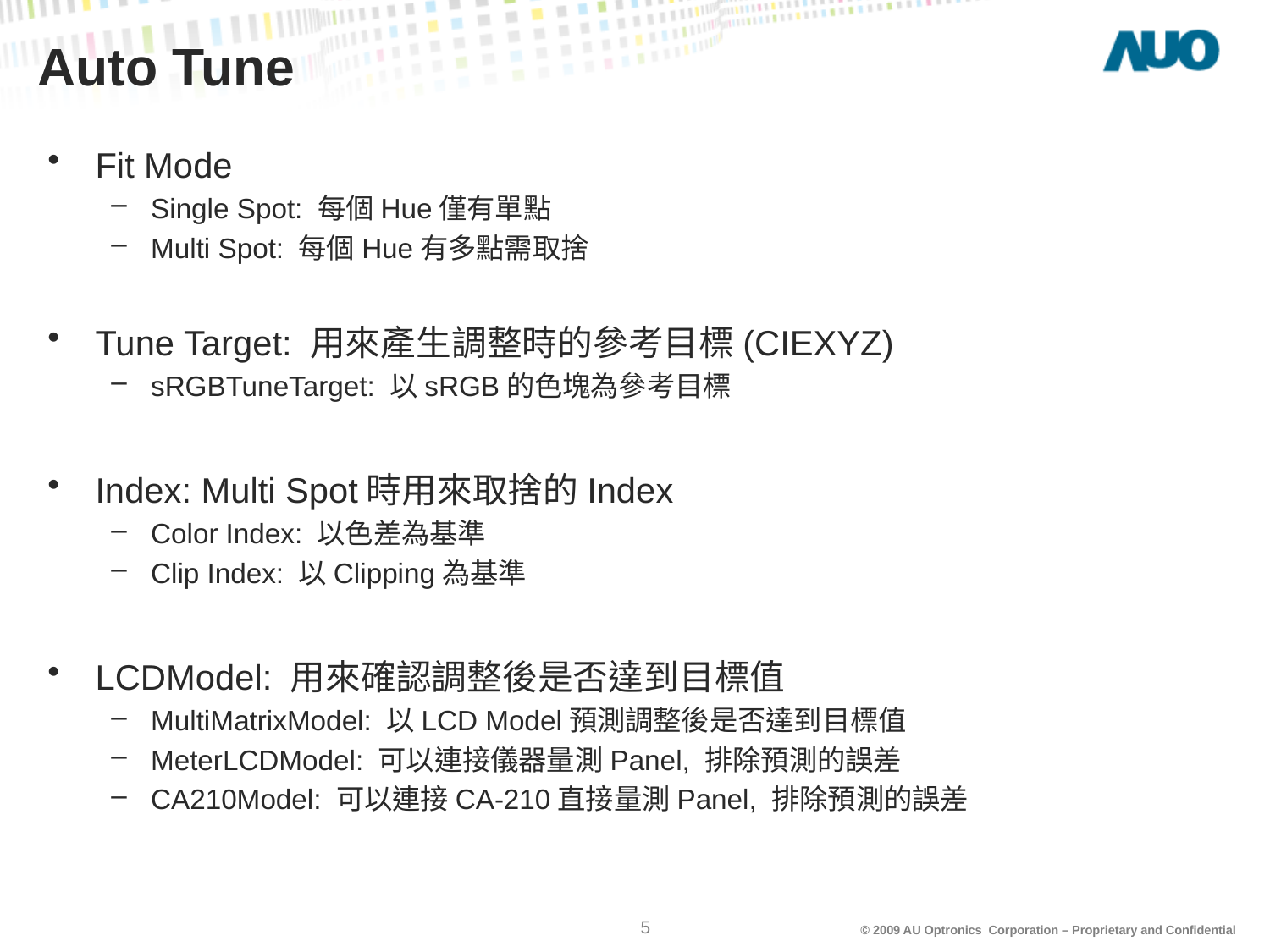

# Auto Tune
Fit Mode
Single Spot: 每個Hue僅有單點
Multi Spot: 每個Hue有多點需取捨

Tune Target: 用來產生調整時的參考目標(CIEXYZ)
sRGBTuneTarget: 以sRGB的色塊為參考目標

Index: Multi Spot時用來取捨的Index
Color Index: 以色差為基準
Clip Index: 以Clipping為基準

LCDModel: 用來確認調整後是否達到目標值
MultiMatrixModel: 以LCD Model預測調整後是否達到目標值
MeterLCDModel: 可以連接儀器量測Panel, 排除預測的誤差
CA210Model: 可以連接CA-210直接量測Panel, 排除預測的誤差